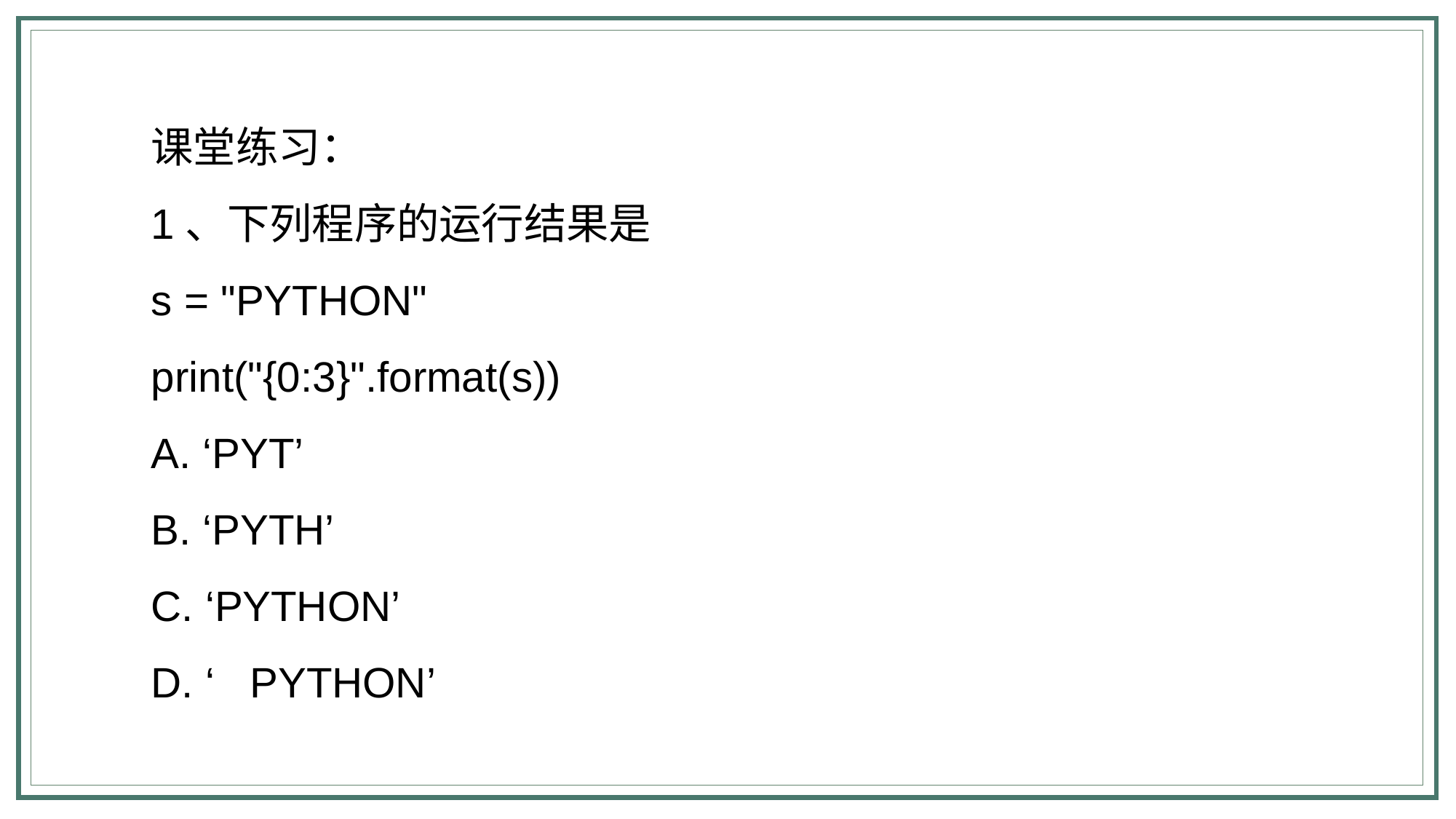

课堂练习：
1、下列程序的运行结果是‬‬‬‬‬‬‬‬‬‬‬‬‬‬‬‬‬‬‬‬‬‬‬‬‬‬‬‬‬‬‬‬‬‬‬‬‬‬‬‬‬‬‬‬‬‬‬‬
s = "PYTHON"
print("{0:3}".format(s))
A. ‘PYT’
B. ‘PYTH’
C. ‘PYTHON’
D. ‘   PYTHON’